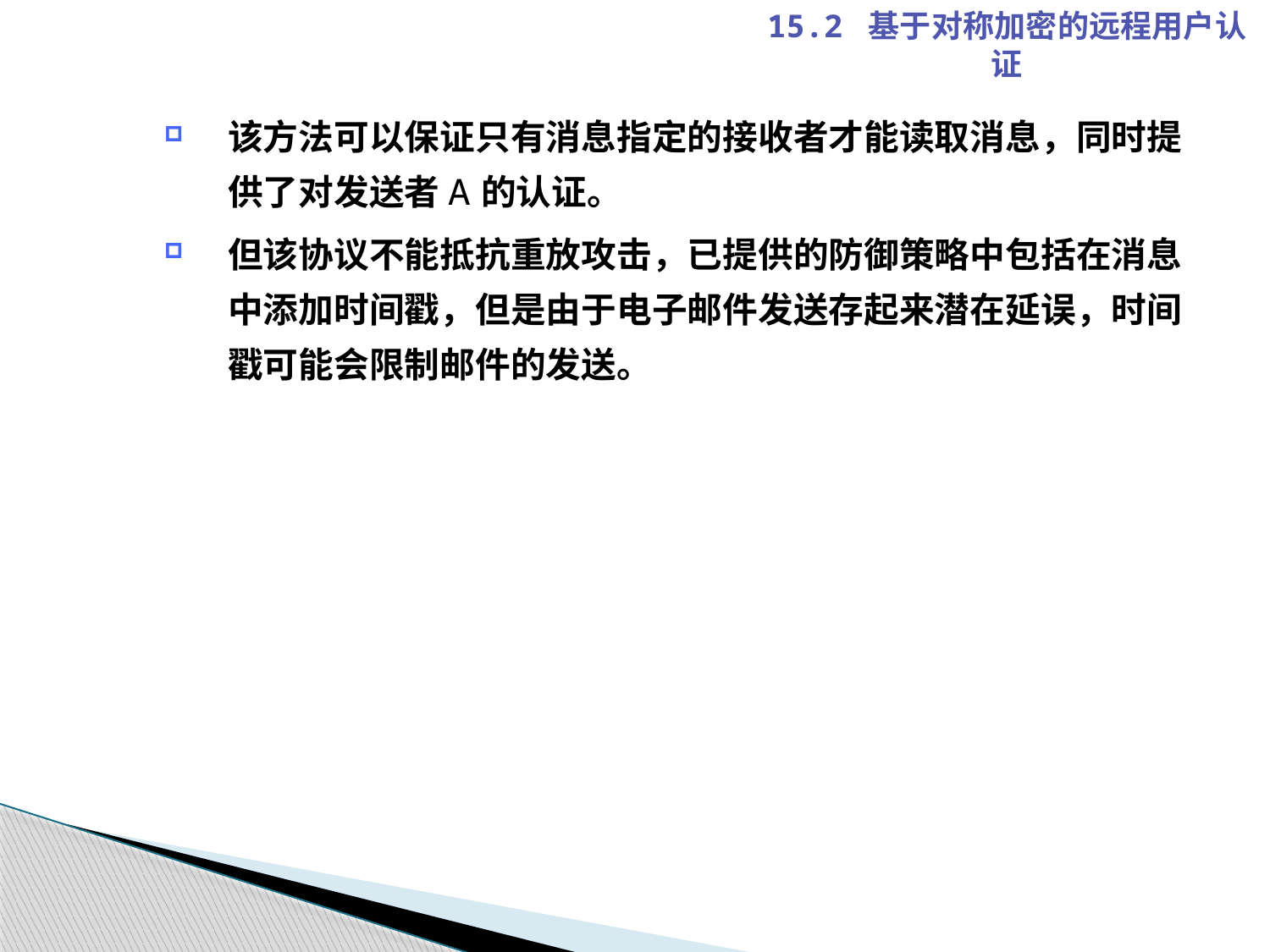

15.2 基于对称加密的远程用户认证
该方法可以保证只有消息指定的接收者才能读取消息，同时提供了对发送者A的认证。
但该协议不能抵抗重放攻击，已提供的防御策略中包括在消息中添加时间戳，但是由于电子邮件发送存起来潜在延误，时间戳可能会限制邮件的发送。